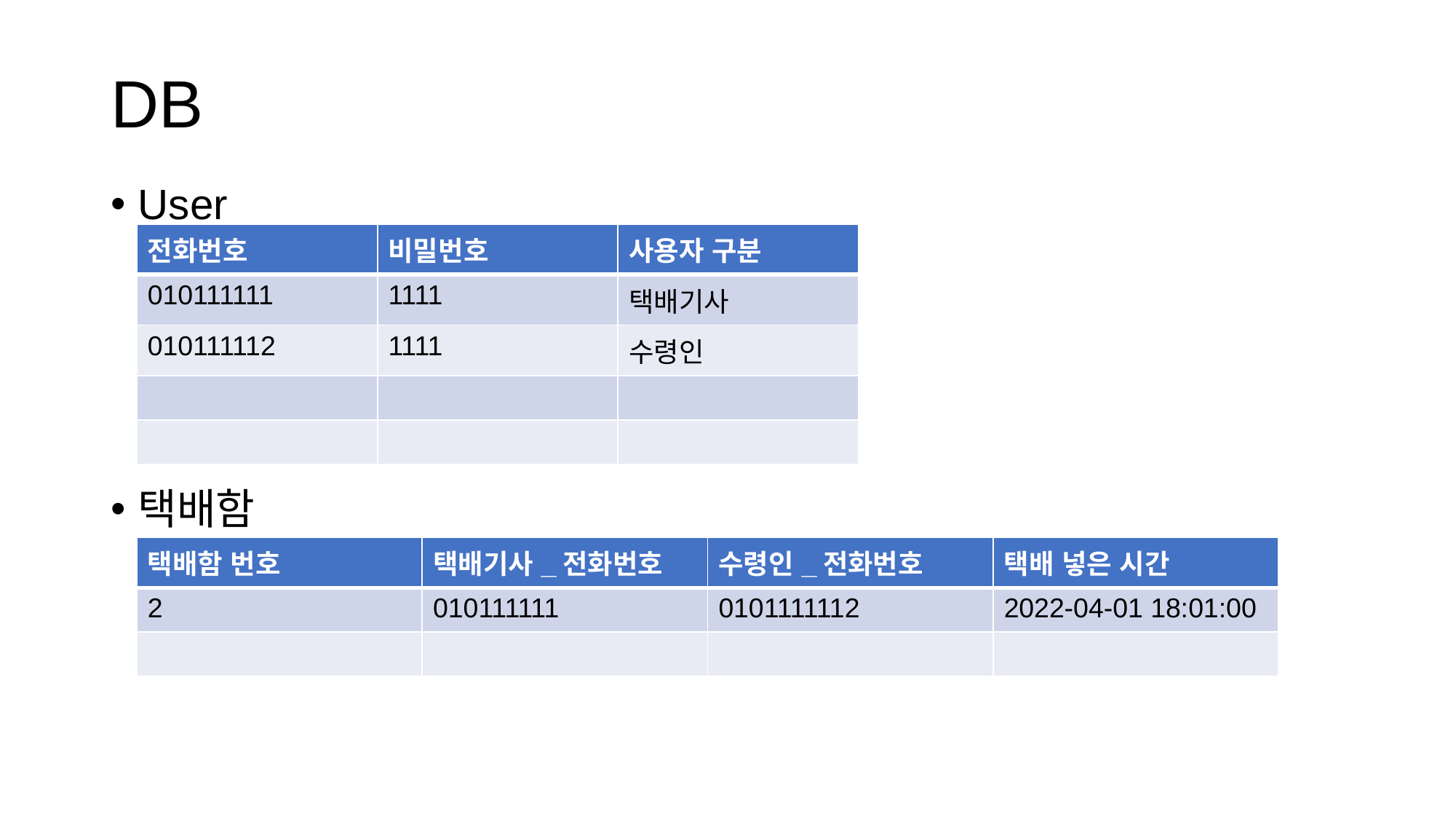

# DB
User

택배함
| 전화번호 | 비밀번호 | 사용자 구분 |
| --- | --- | --- |
| 010111111 | 1111 | 택배기사 |
| 010111112 | 1111 | 수령인 |
|  |  |  |
|  |  |  |
| 택배함 번호 | 택배기사\_전화번호 | 수령인\_전화번호 | 택배 넣은 시간 |
| --- | --- | --- | --- |
| 2 | 010111111 | 0101111112 | 2022-04-01 18:01:00 |
|  |  |  |  |